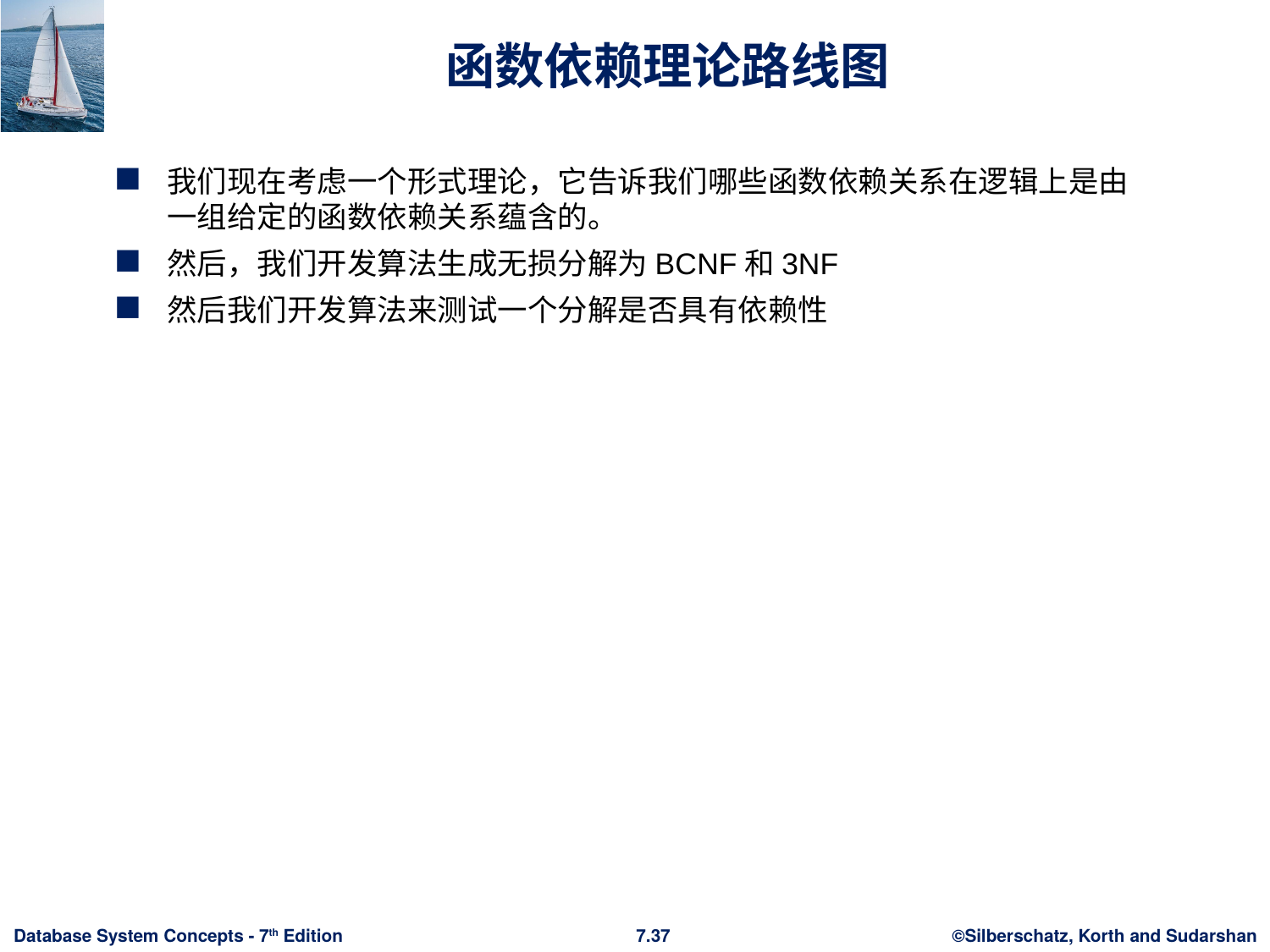

# 函数依赖理论路线图
我们现在考虑一个形式理论，它告诉我们哪些函数依赖关系在逻辑上是由一组给定的函数依赖关系蕴含的。
然后，我们开发算法生成无损分解为BCNF和3NF
然后我们开发算法来测试一个分解是否具有依赖性